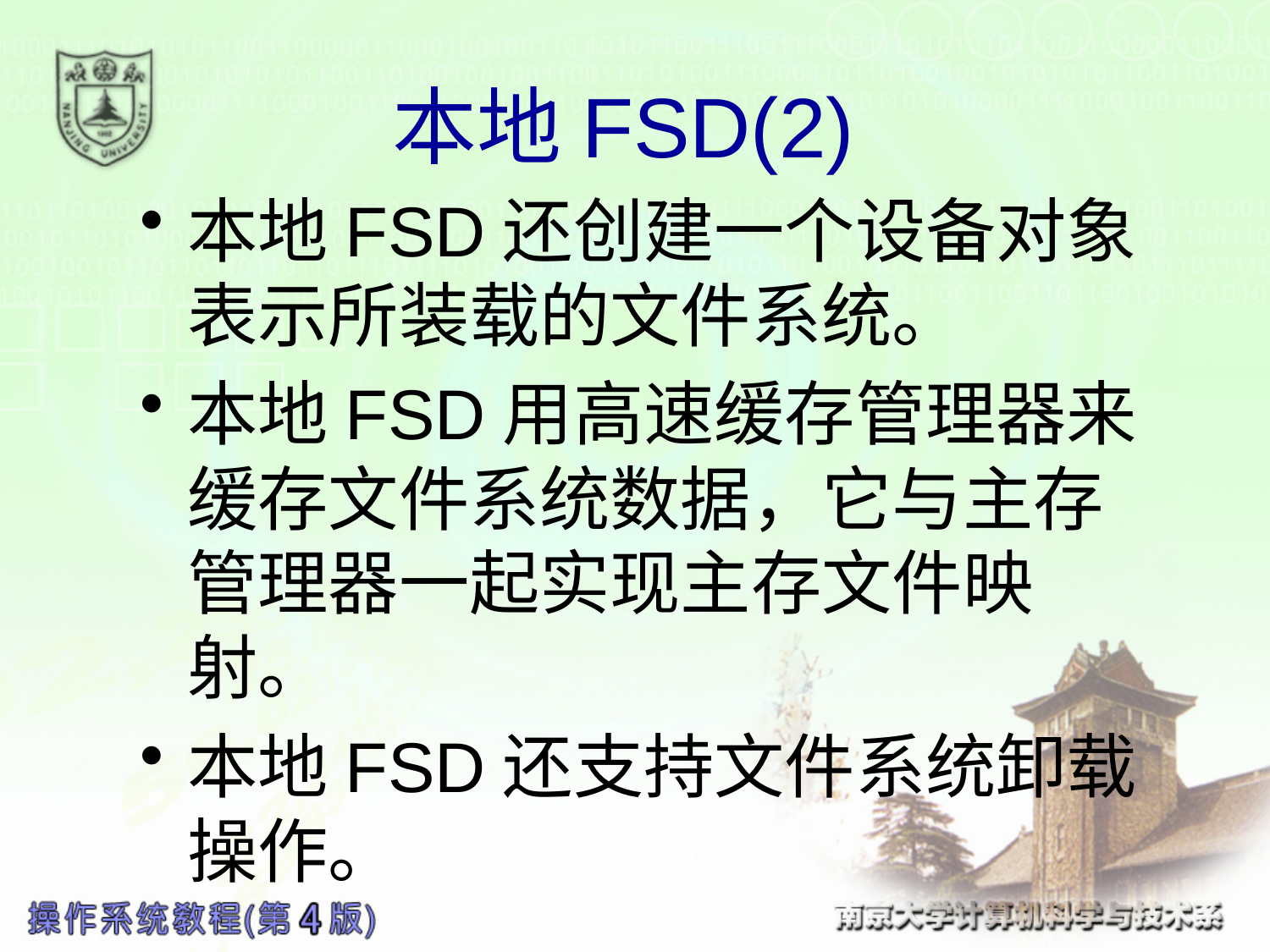

# 本地FSD(2)
本地FSD还创建一个设备对象表示所装载的文件系统。
本地FSD用高速缓存管理器来缓存文件系统数据，它与主存管理器一起实现主存文件映射。
本地FSD还支持文件系统卸载操作。